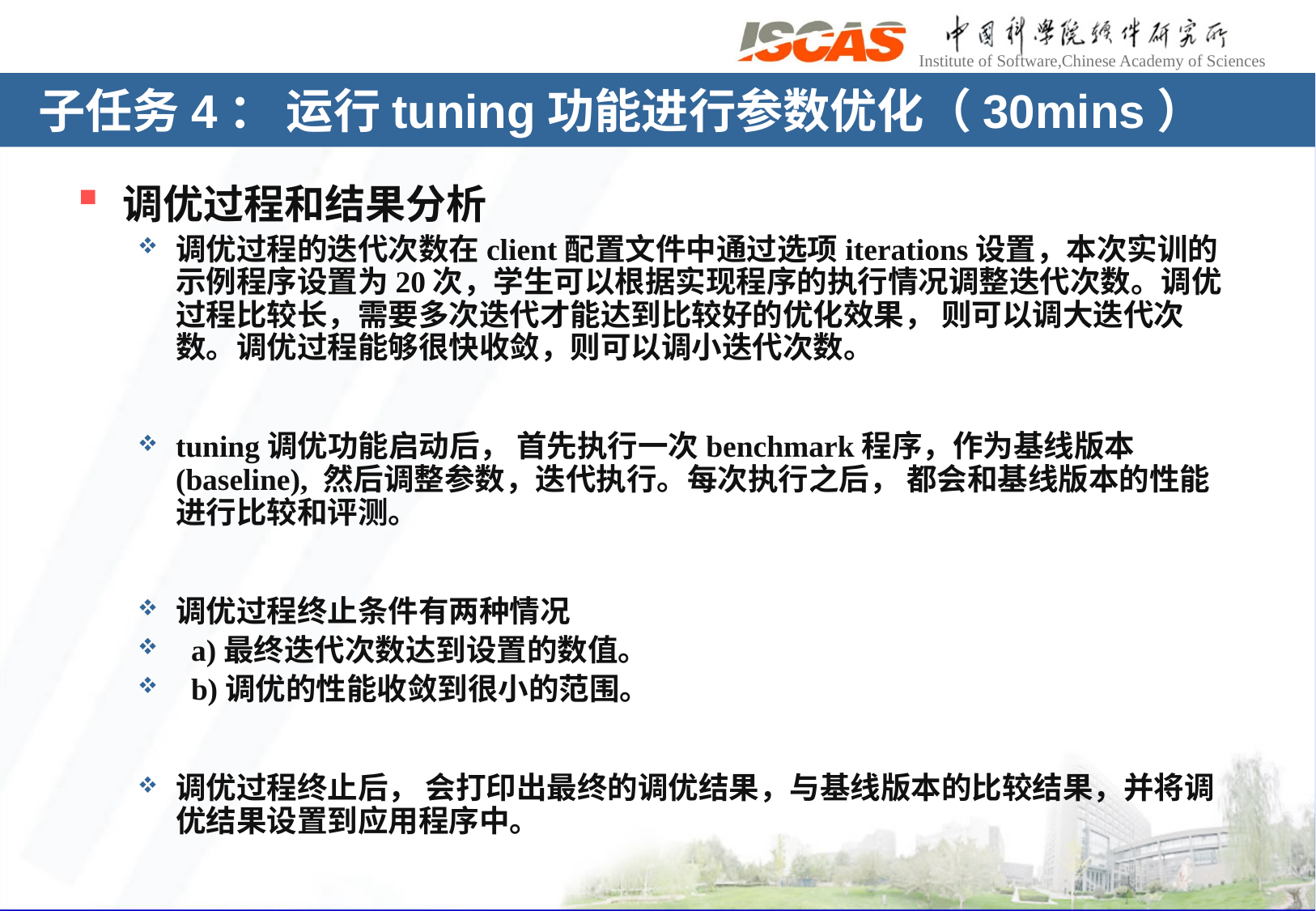

# 子任务4： 运行tuning功能进行参数优化（30mins）
调优过程和结果分析
调优过程的迭代次数在client配置文件中通过选项iterations设置，本次实训的示例程序设置为20次，学生可以根据实现程序的执行情况调整迭代次数。调优过程比较长，需要多次迭代才能达到比较好的优化效果， 则可以调大迭代次数。调优过程能够很快收敛，则可以调小迭代次数。

tuning调优功能启动后， 首先执行一次benchmark程序，作为基线版本(baseline), 然后调整参数，迭代执行。每次执行之后， 都会和基线版本的性能进行比较和评测。

调优过程终止条件有两种情况
  a)最终迭代次数达到设置的数值。
  b)调优的性能收敛到很小的范围。

调优过程终止后， 会打印出最终的调优结果，与基线版本的比较结果，并将调优结果设置到应用程序中。